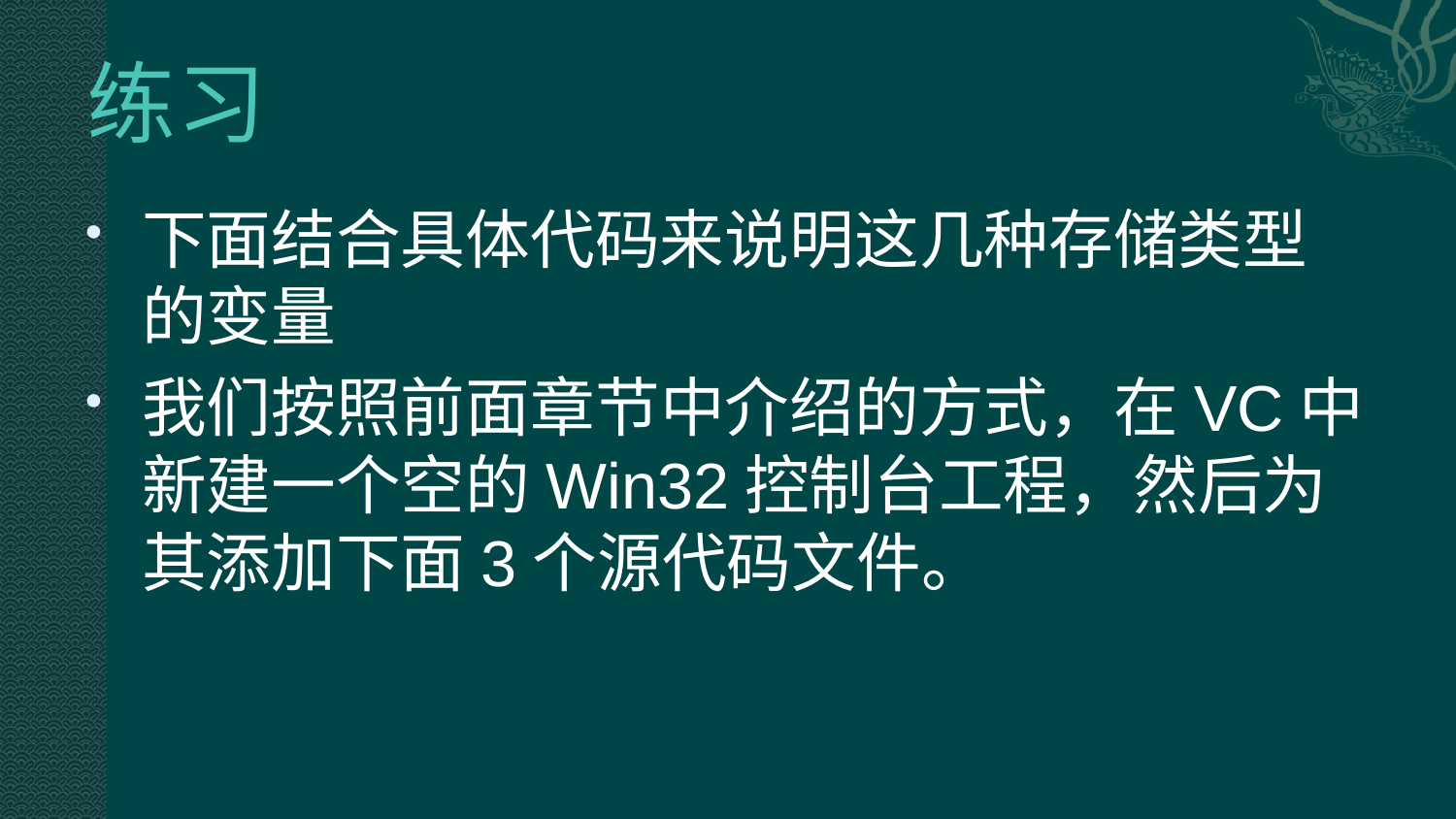

# 练习
下面结合具体代码来说明这几种存储类型的变量
我们按照前面章节中介绍的方式，在VC中新建一个空的Win32控制台工程，然后为其添加下面3个源代码文件。